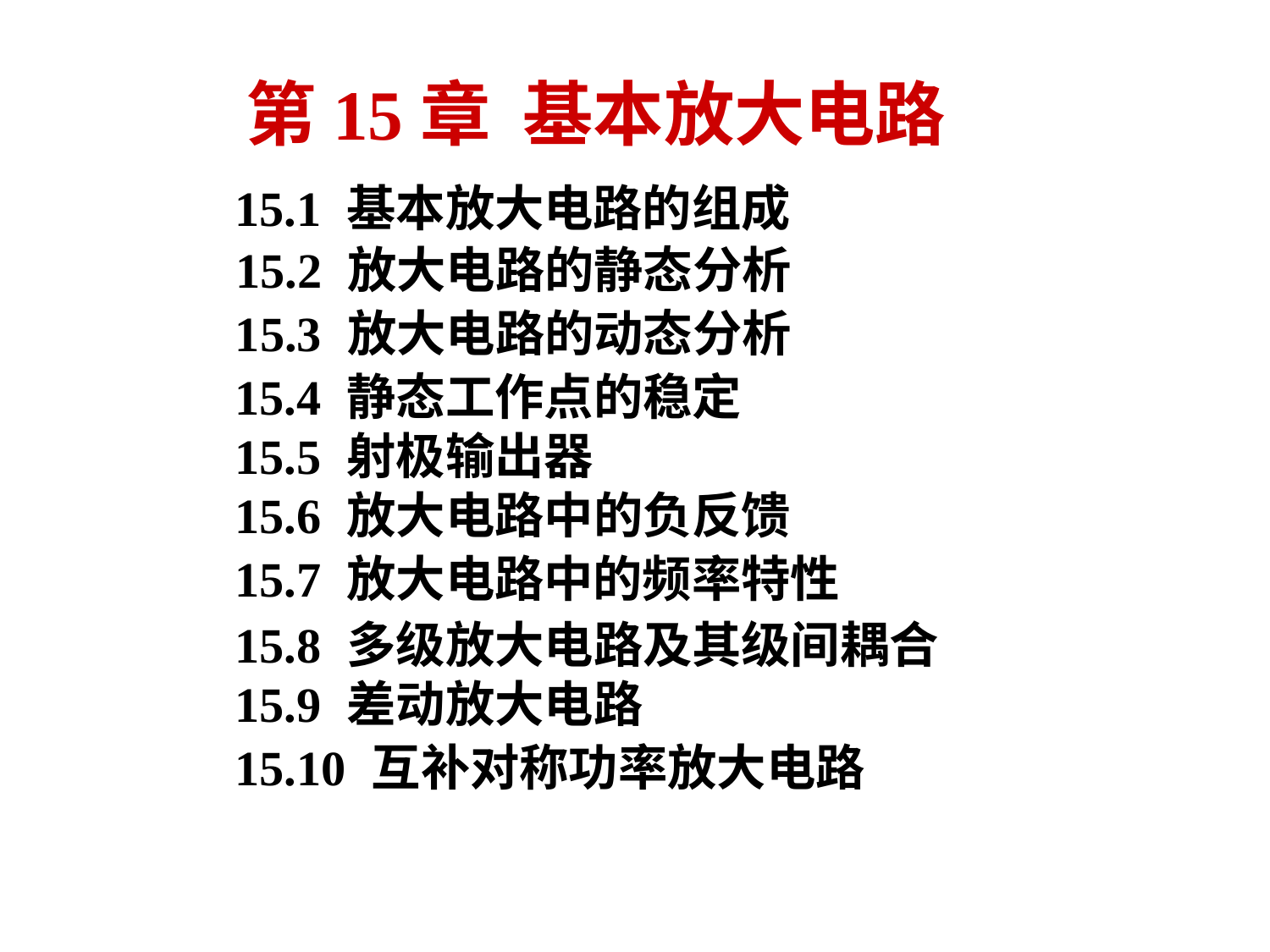

第15章  基本放大电路
15.1 基本放大电路的组成
15.2 放大电路的静态分析
15.3 放大电路的动态分析
15.4 静态工作点的稳定
15.5 射极输出器
15.6 放大电路中的负反馈
15.7 放大电路中的频率特性
15.8 多级放大电路及其级间耦合
15.9 差动放大电路
15.10 互补对称功率放大电路